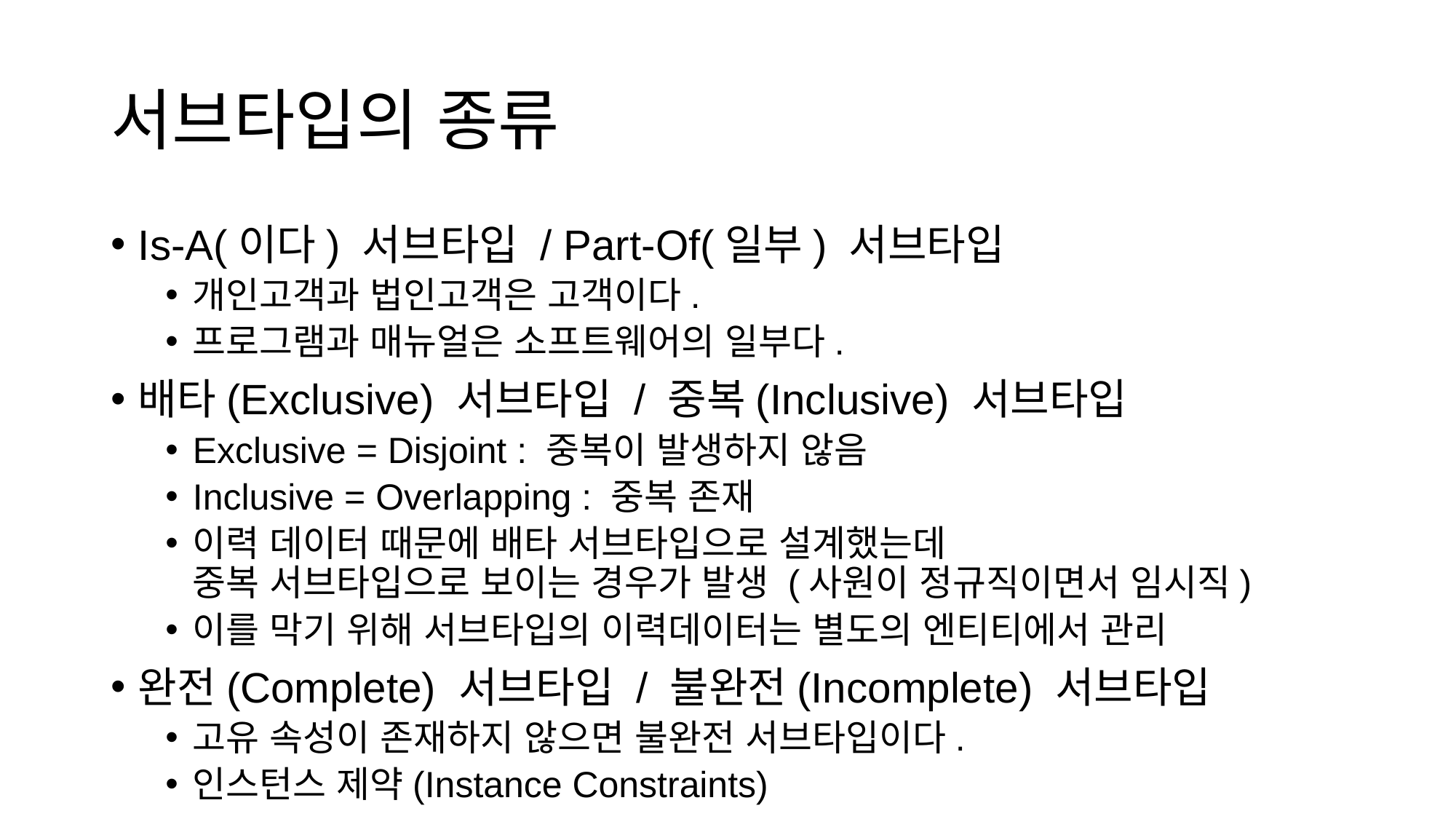

# 서브타입의 종류
Is-A(이다) 서브타입 / Part-Of(일부) 서브타입
개인고객과 법인고객은 고객이다.
프로그램과 매뉴얼은 소프트웨어의 일부다.
배타(Exclusive) 서브타입 / 중복(Inclusive) 서브타입
Exclusive = Disjoint : 중복이 발생하지 않음
Inclusive = Overlapping : 중복 존재
이력 데이터 때문에 배타 서브타입으로 설계했는데
중복 서브타입으로 보이는 경우가 발생 (사원이 정규직이면서 임시직)
이를 막기 위해 서브타입의 이력데이터는 별도의 엔티티에서 관리
완전(Complete) 서브타입 / 불완전(Incomplete) 서브타입
고유 속성이 존재하지 않으면 불완전 서브타입이다.
인스턴스 제약(Instance Constraints)